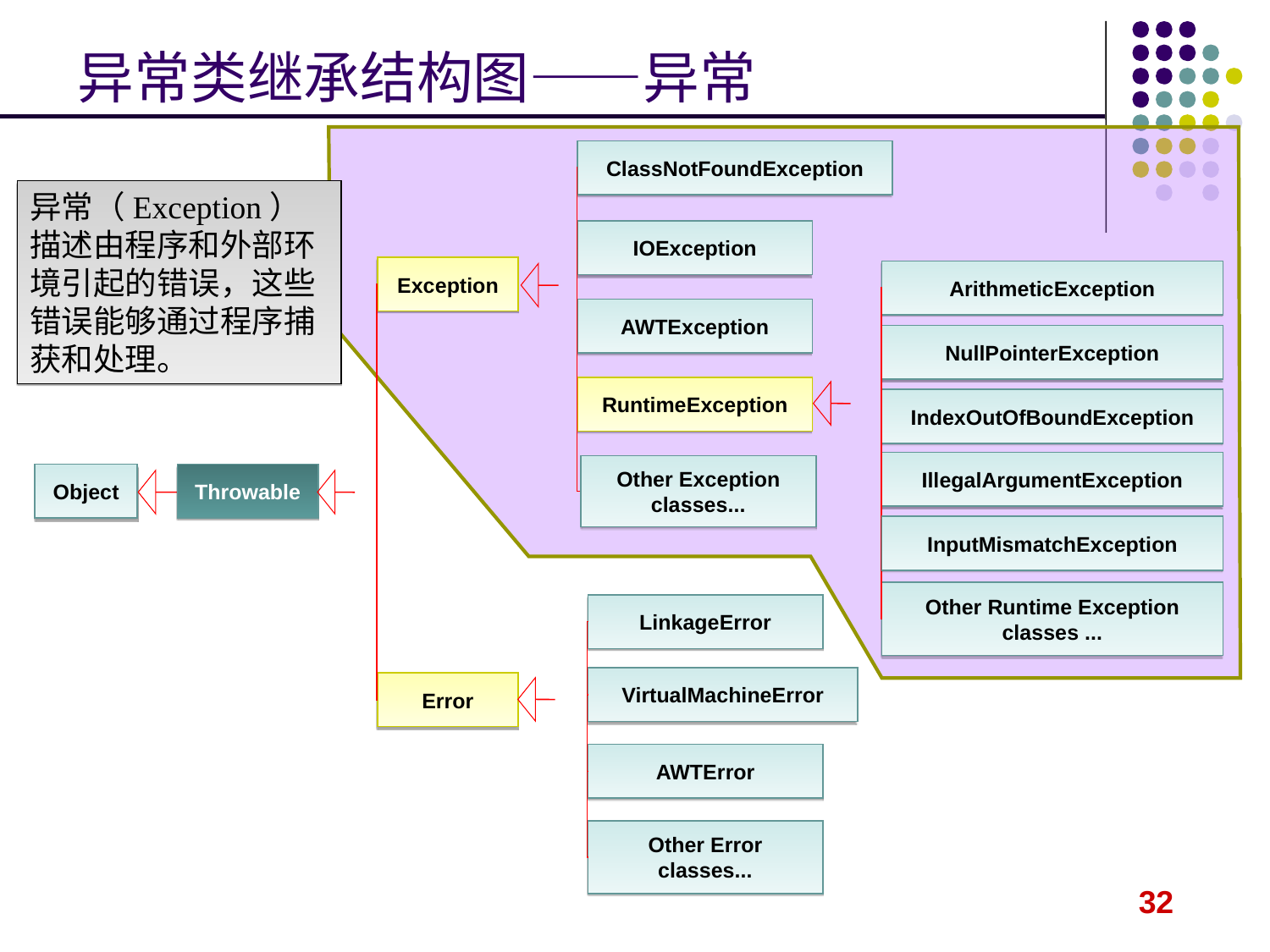

异常类继承结构图——异常

ClassNotFoundException
异常（Exception）描述由程序和外部环境引起的错误，这些错误能够通过程序捕获和处理。
IOException
Exception
ArithmeticException

AWTException
NullPointerException
RuntimeException

IndexOutOfBoundException
IllegalArgumentException
Other Exception classes...
Object
Throwable

InputMismatchException
Other Runtime Exception classes ...
LinkageError
VirtualMachineError
Error

AWTError
Other Error classes...